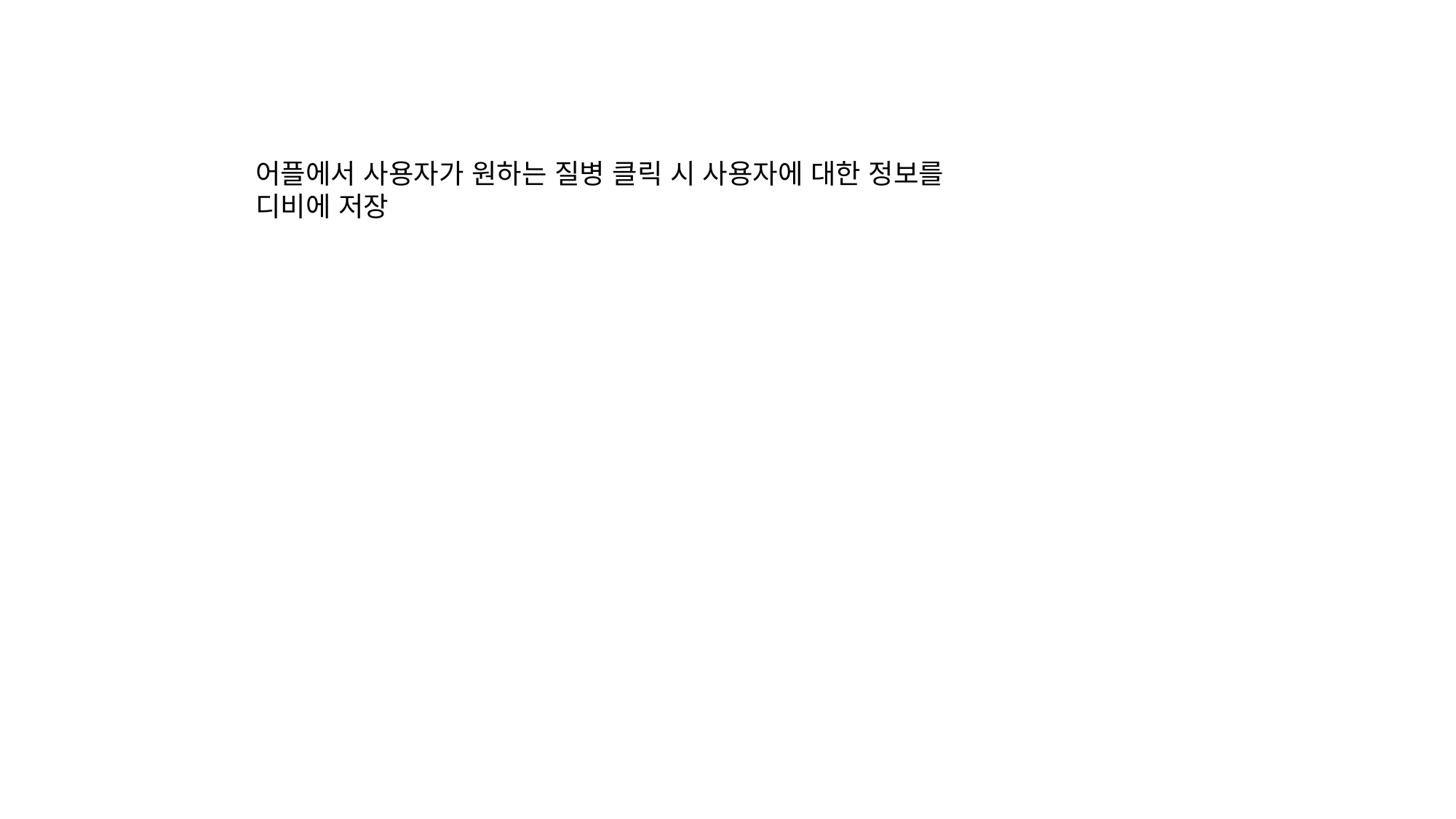

어플에서 사용자가 원하는 질병 클릭 시 사용자에 대한 정보를 디비에 저장